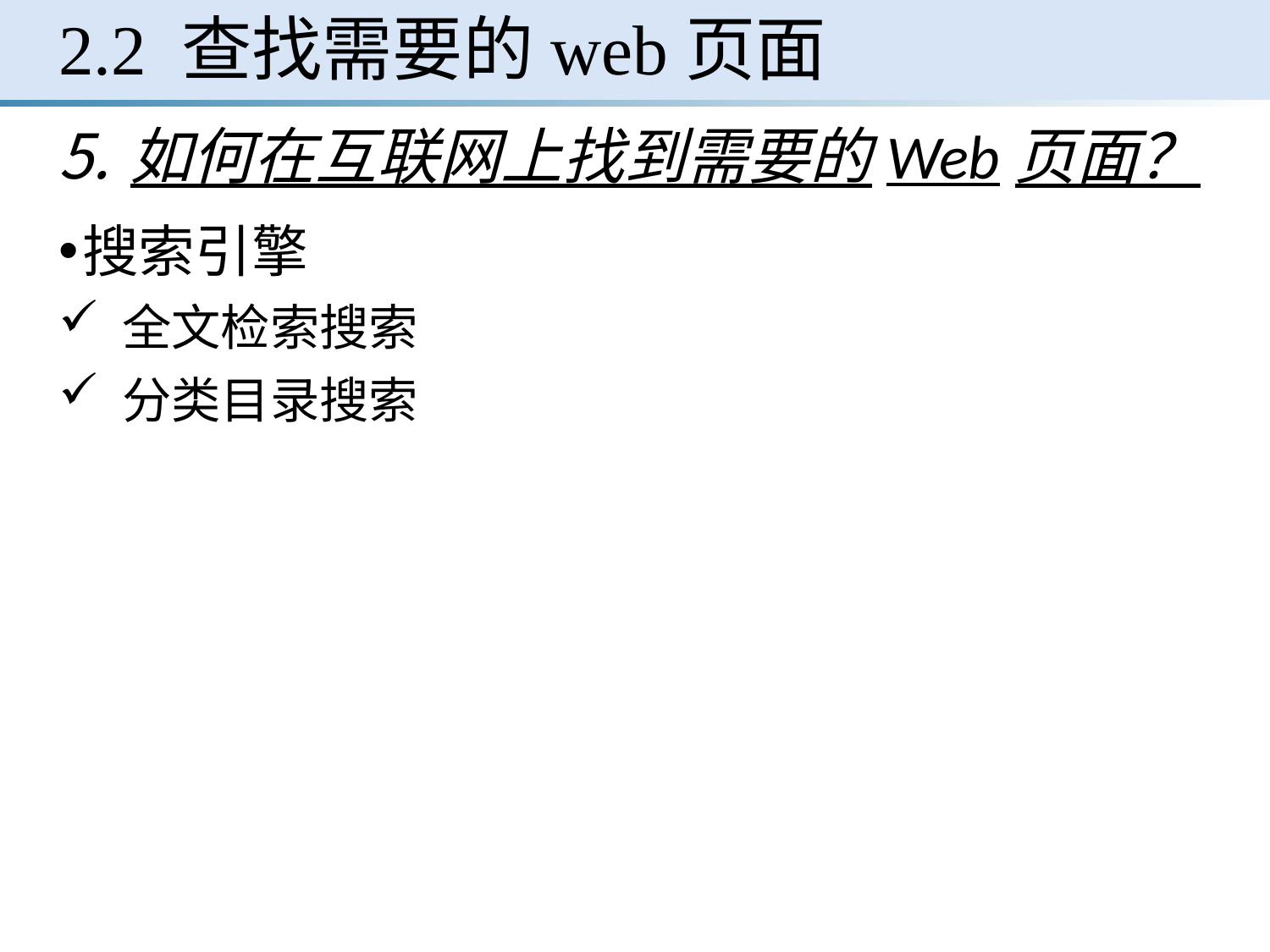

# 2.2 查找需要的web页面
如何在互联网上找到需要的Web页面？
搜索引擎
 全文检索搜索
 分类目录搜索